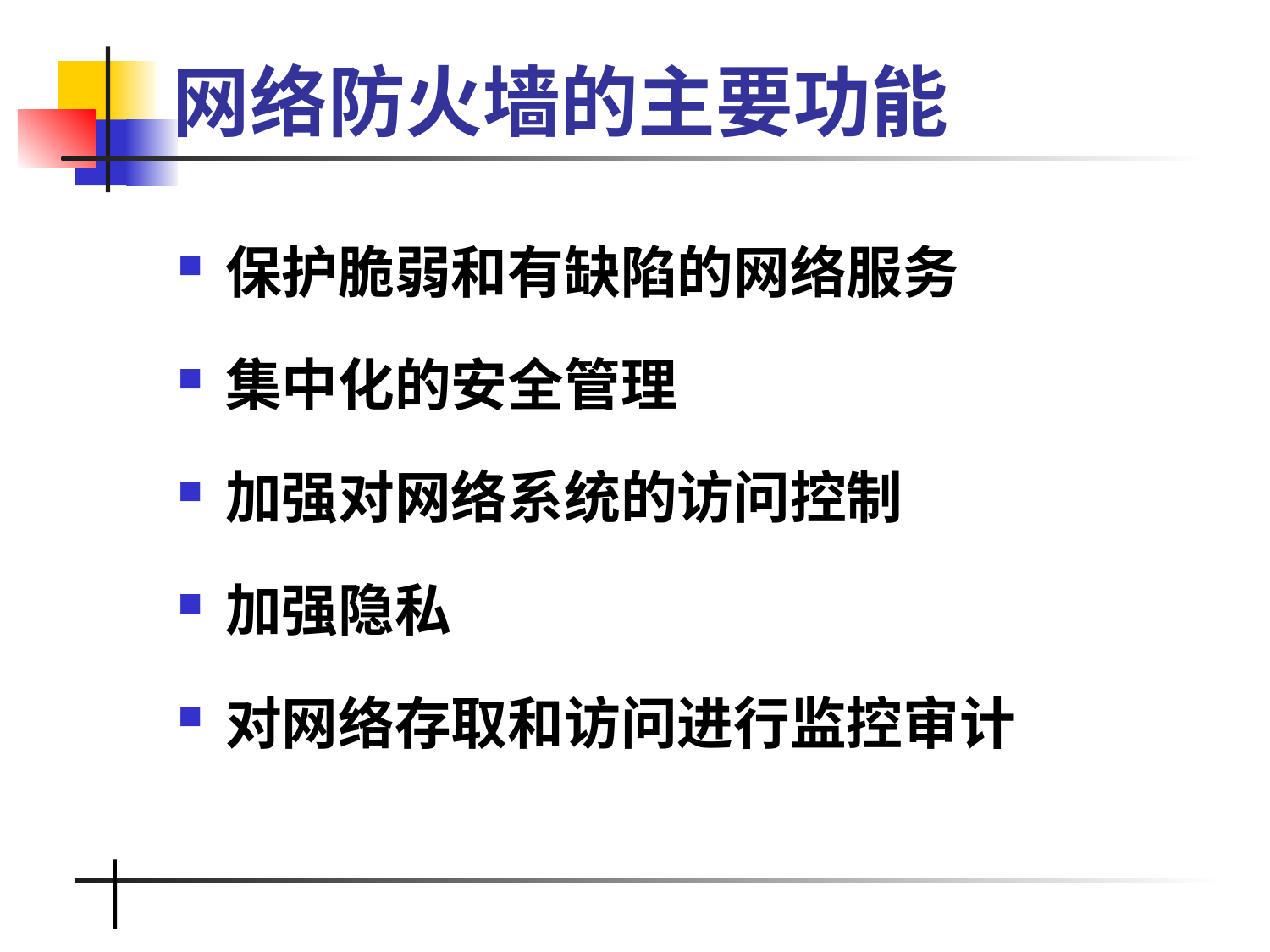

# 网络防火墙的主要功能
保护脆弱和有缺陷的网络服务
集中化的安全管理
加强对网络系统的访问控制
加强隐私
对网络存取和访问进行监控审计